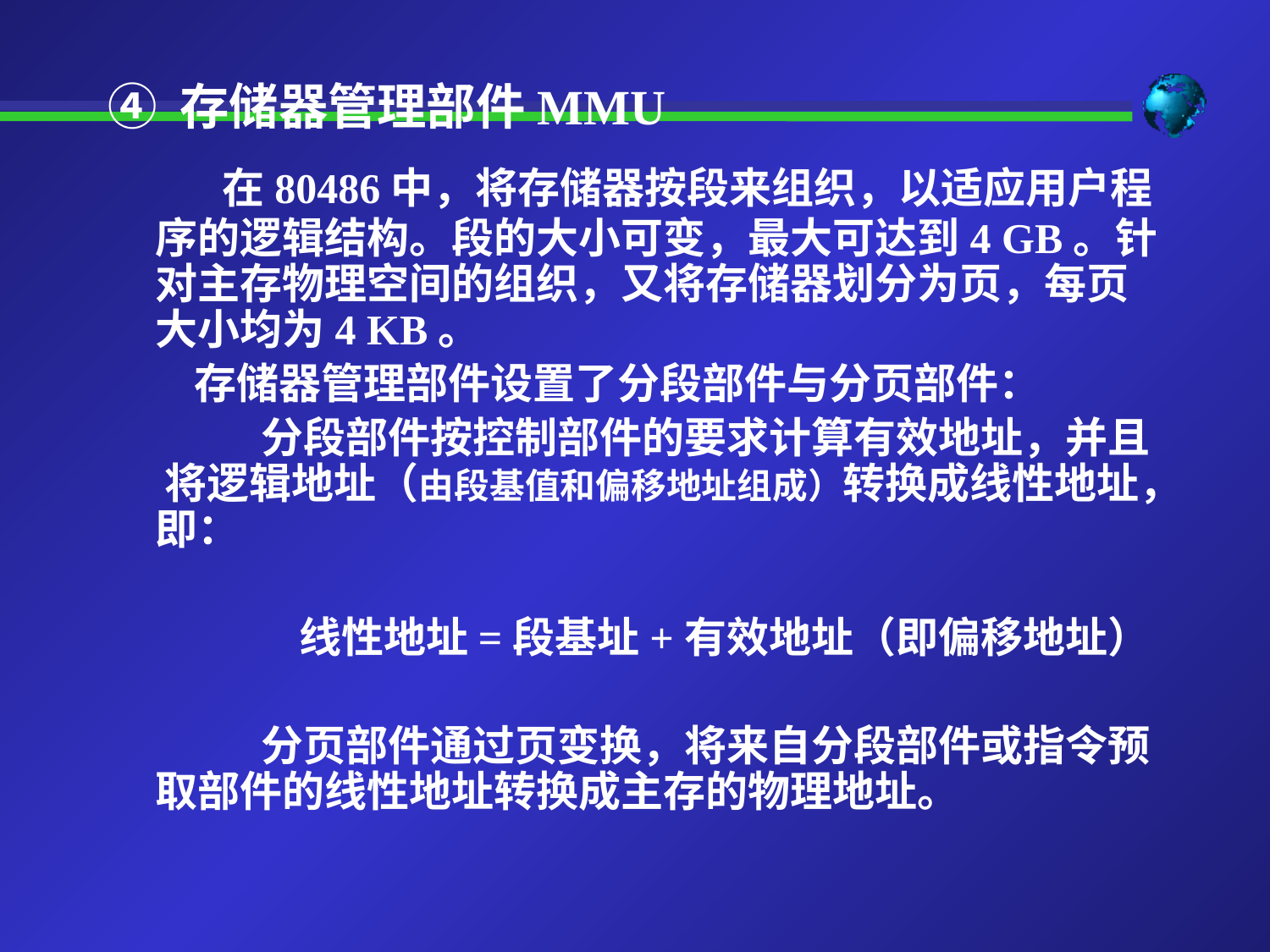

④ 存储器管理部件MMU
       在80486中，将存储器按段来组织，以适应用户程序的逻辑结构。段的大小可变，最大可达到4 GB。针对主存物理空间的组织，又将存储器划分为页，每页大小均为4 KB。
        存储器管理部件设置了分段部件与分页部件：
               分段部件按控制部件的要求计算有效地址，并且   将逻辑地址（由段基值和偏移地址组成）转换成线性地址，即：

                   线性地址=段基址+有效地址（即偏移地址）

               分页部件通过页变换，将来自分段部件或指令预取部件的线性地址转换成主存的物理地址。
28